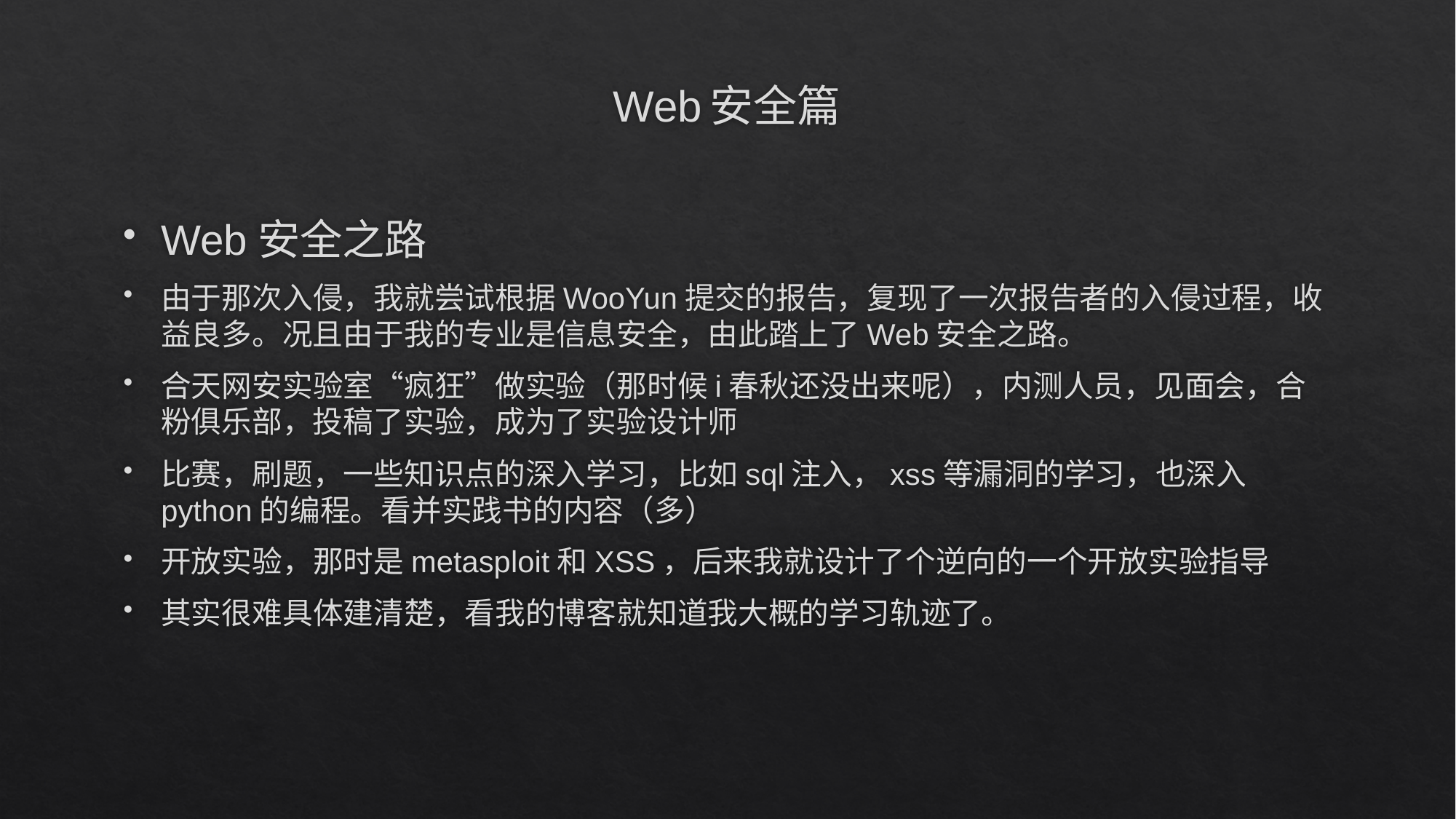

# Web安全篇
Web安全之路
由于那次入侵，我就尝试根据WooYun提交的报告，复现了一次报告者的入侵过程，收益良多。况且由于我的专业是信息安全，由此踏上了Web安全之路。
合天网安实验室“疯狂”做实验（那时候i春秋还没出来呢），内测人员，见面会，合粉俱乐部，投稿了实验，成为了实验设计师
比赛，刷题，一些知识点的深入学习，比如sql注入，xss等漏洞的学习，也深入python的编程。看并实践书的内容（多）
开放实验，那时是metasploit和XSS，后来我就设计了个逆向的一个开放实验指导
其实很难具体建清楚，看我的博客就知道我大概的学习轨迹了。